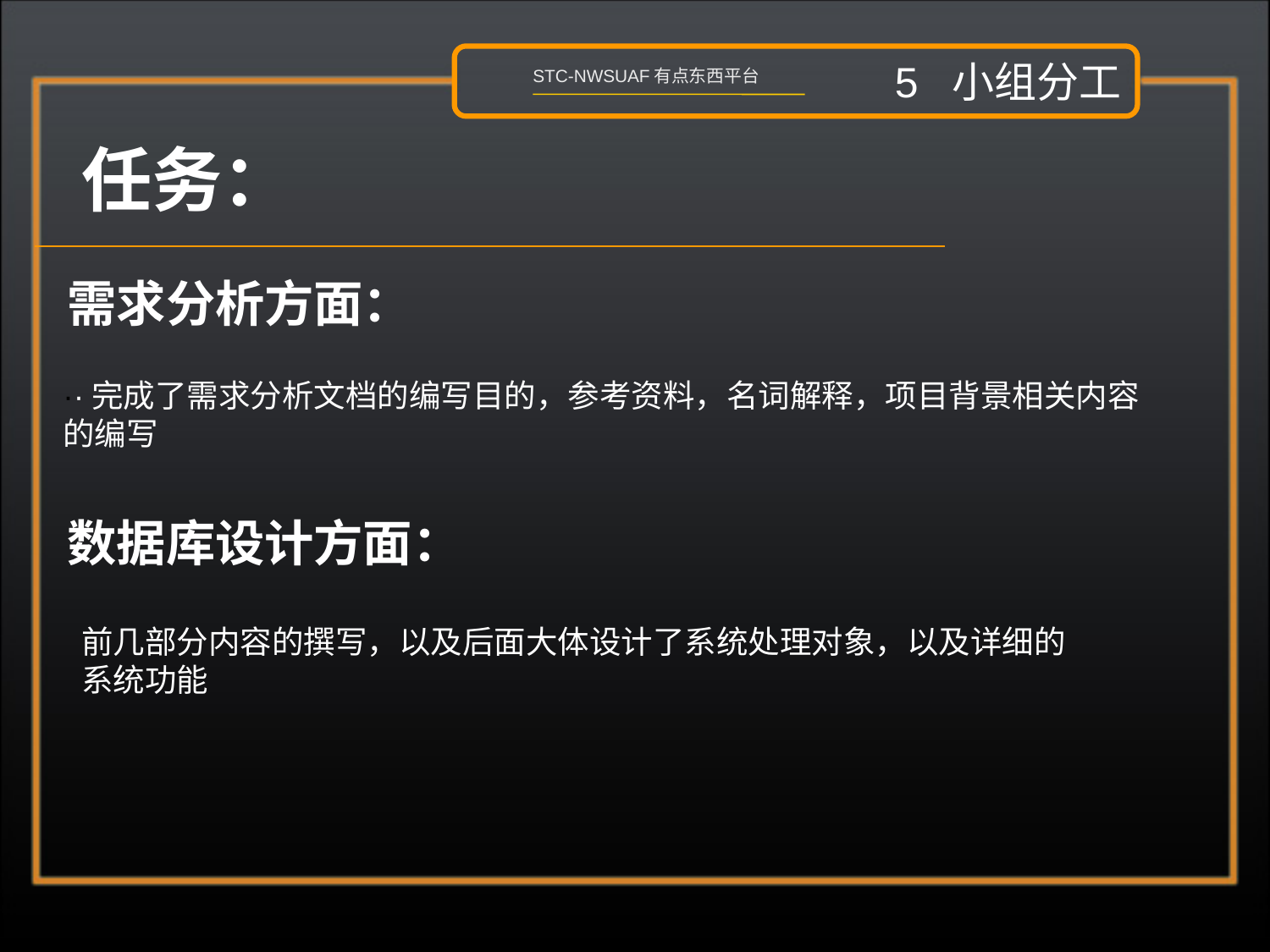

5  小组分工
STC-NWSUAF有点东西平台

任务：
需求分析方面：
··完成了需求分析文档的编写目的，参考资料，名词解释，项目背景相关内容的编写
数据库设计方面：
前几部分内容的撰写，以及后面大体设计了系统处理对象，以及详细的系统功能